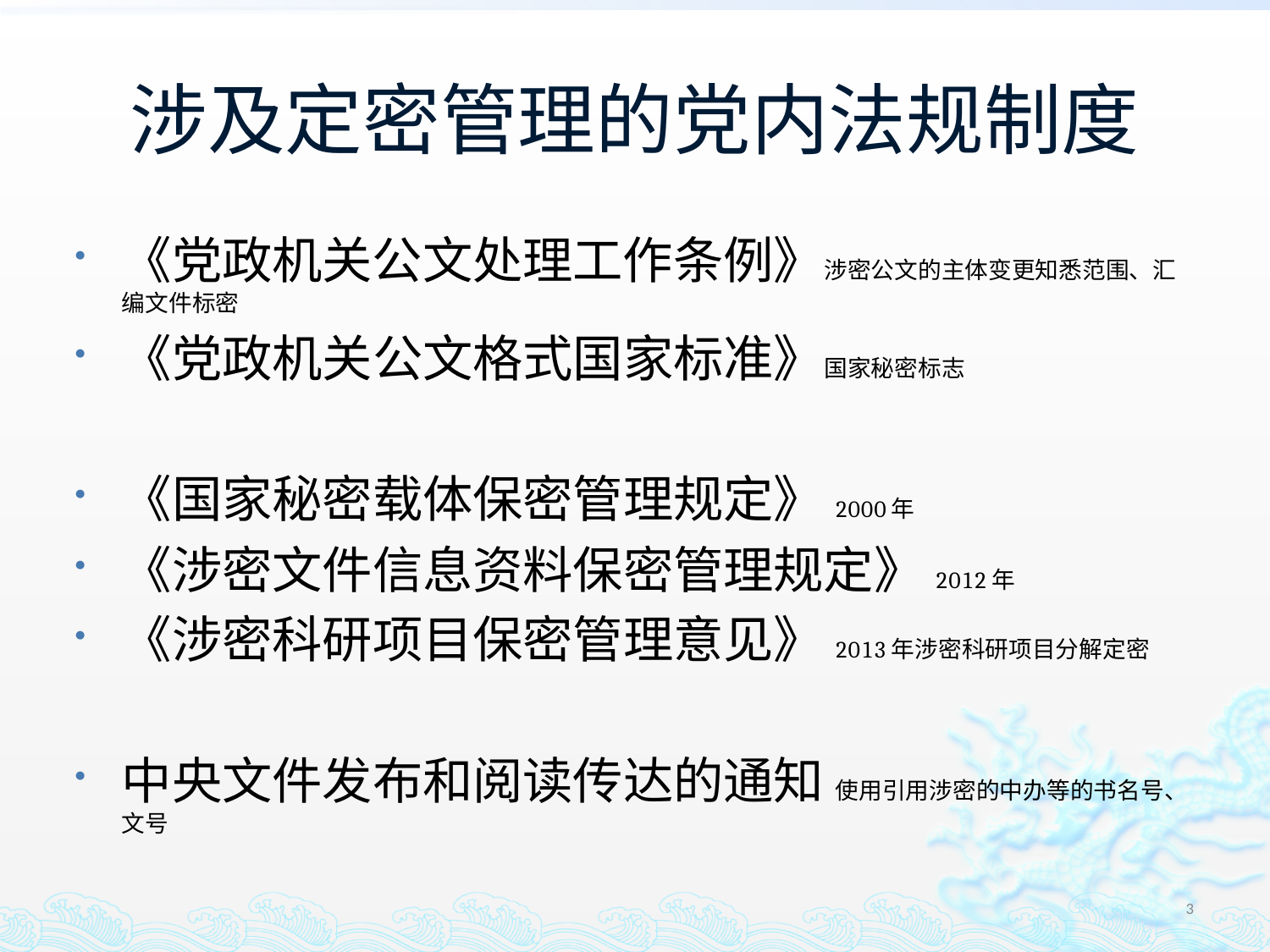

# 涉及定密管理的党内法规制度
《党政机关公文处理工作条例》涉密公文的主体变更知悉范围、汇编文件标密
《党政机关公文格式国家标准》国家秘密标志

《国家秘密载体保密管理规定》2000年
《涉密文件信息资料保密管理规定》2012年
《涉密科研项目保密管理意见》2013年涉密科研项目分解定密

中央文件发布和阅读传达的通知 使用引用涉密的中办等的书名号、文号
3